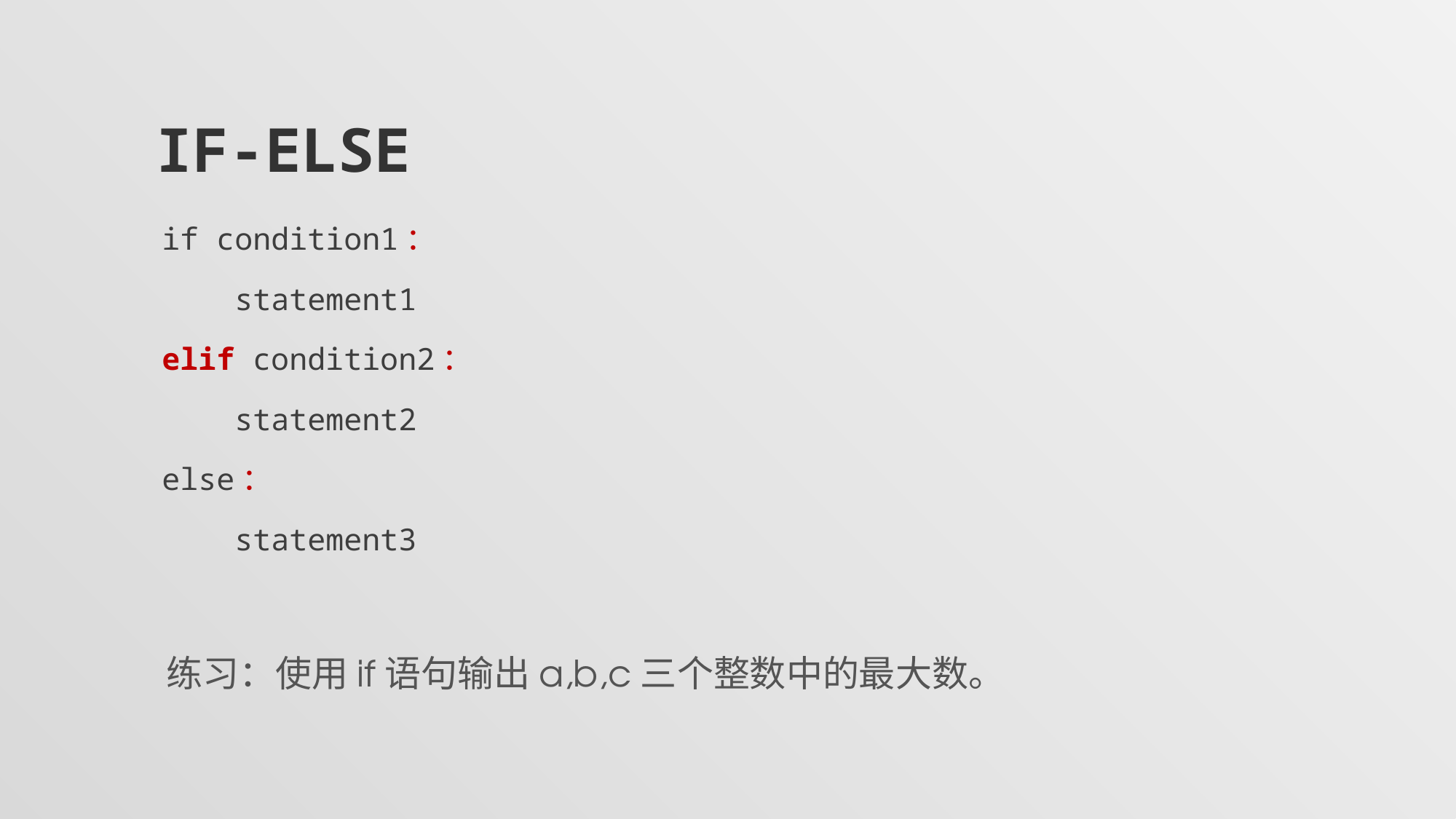

# if-else
if condition1：
    statement1
elif condition2：
    statement2
else：
    statement3

练习：使用if语句输出a,b,c三个整数中的最大数。